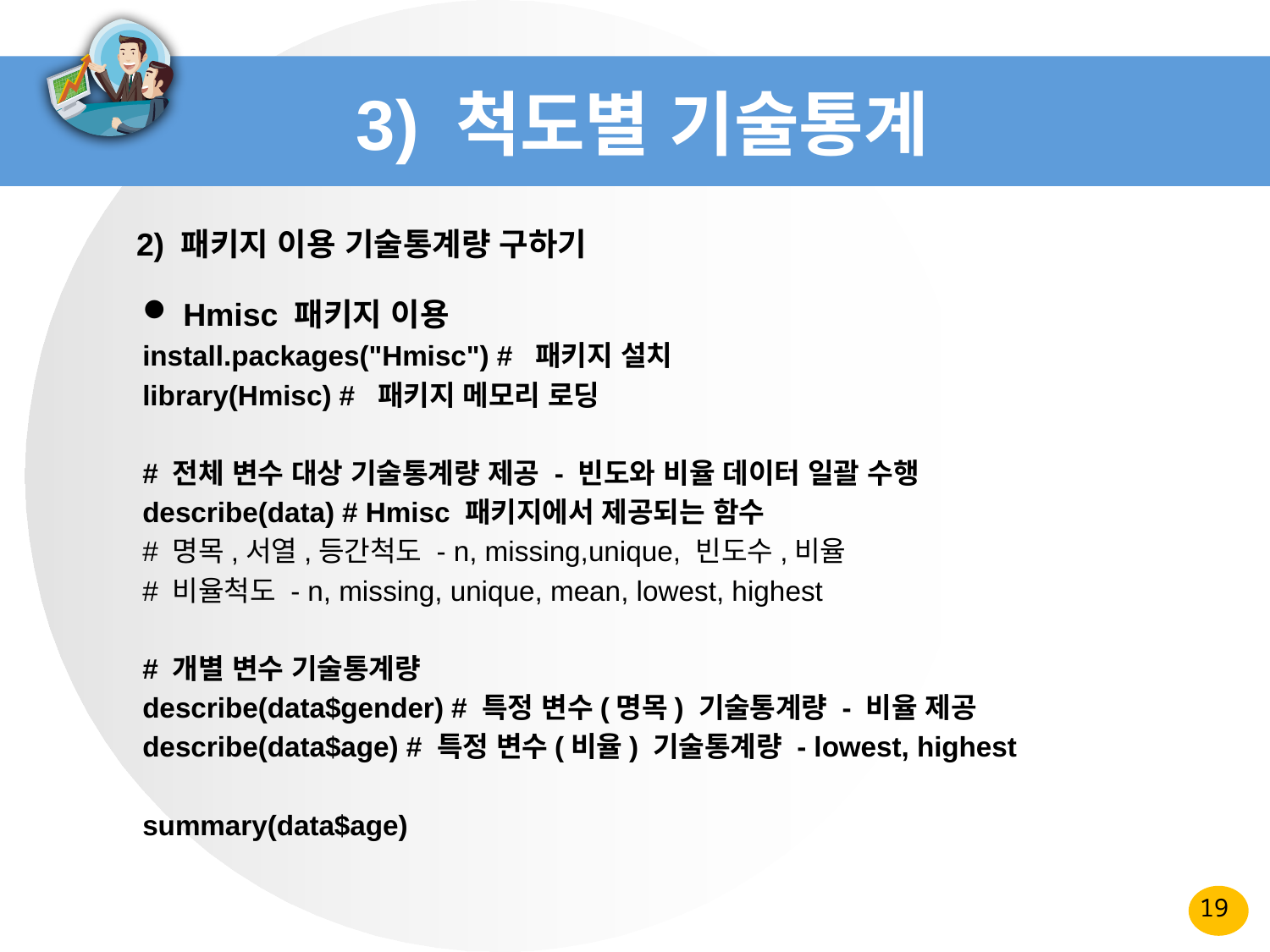

# 3) 척도별 기술통계
 2) 패키지 이용 기술통계량 구하기
 Hmisc 패키지 이용
install.packages("Hmisc") #  패키지 설치
library(Hmisc) #  패키지 메모리 로딩

# 전체 변수 대상 기술통계량 제공 - 빈도와 비율 데이터 일괄 수행
describe(data) # Hmisc 패키지에서 제공되는 함수
# 명목,서열,등간척도 - n, missing,unique, 빈도수,비율
# 비율척도 - n, missing, unique, mean, lowest, highest

# 개별 변수 기술통계량
describe(data$gender) # 특정 변수(명목) 기술통계량 - 비율 제공
describe(data$age) # 특정 변수(비율) 기술통계량 - lowest, highest

summary(data$age)
19